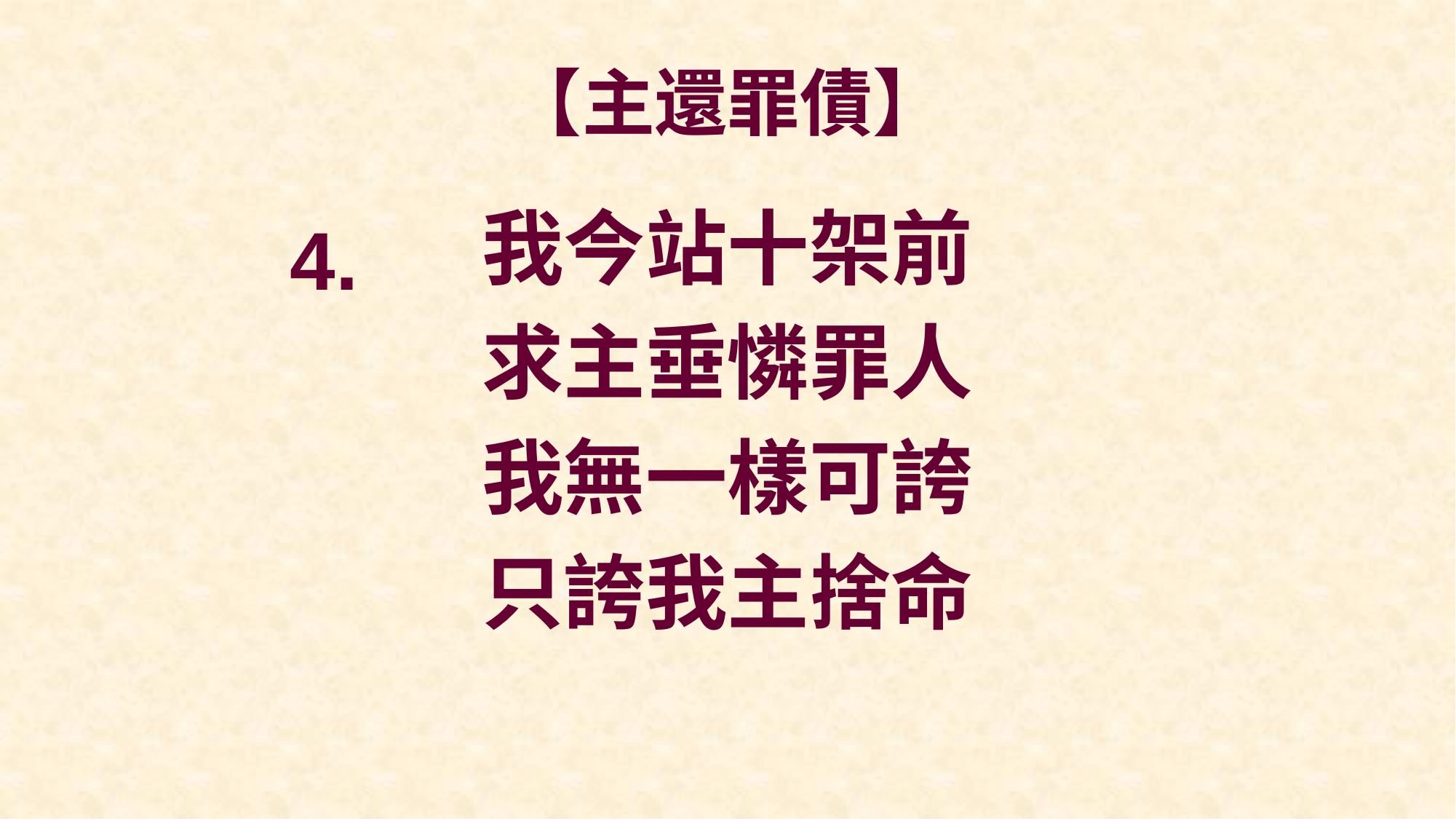

# 【主還罪債】
我今站十架前
求主垂憐罪人
我無一樣可誇
只誇我主捨命
4.